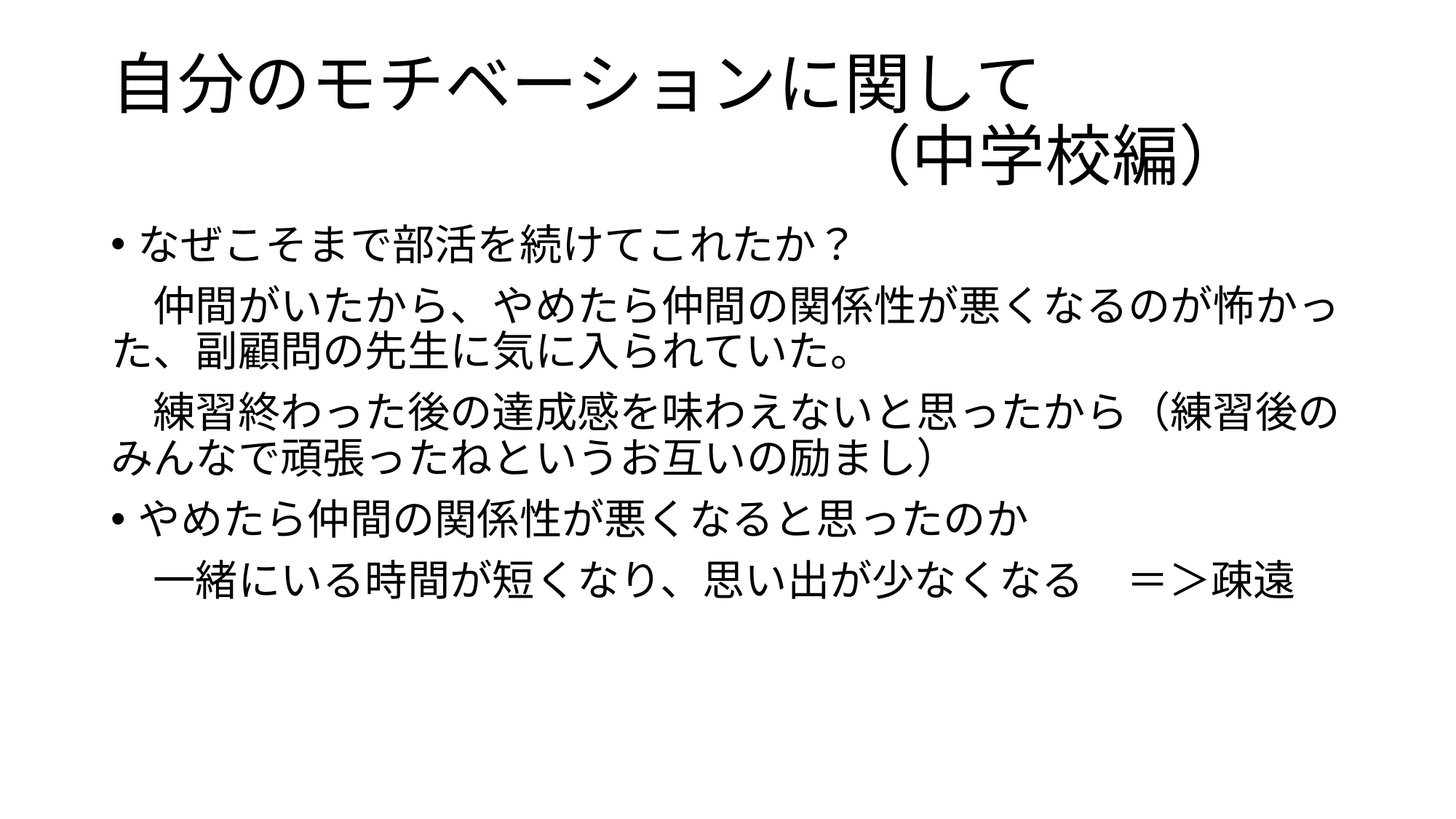

# 自分のモチベーションに関して 　　　　　　　　　　　（中学校編）
なぜこそまで部活を続けてこれたか？
　仲間がいたから、やめたら仲間の関係性が悪くなるのが怖かった、副顧問の先生に気に入られていた。
　練習終わった後の達成感を味わえないと思ったから（練習後のみんなで頑張ったねというお互いの励まし）
やめたら仲間の関係性が悪くなると思ったのか
　一緒にいる時間が短くなり、思い出が少なくなる　＝＞疎遠